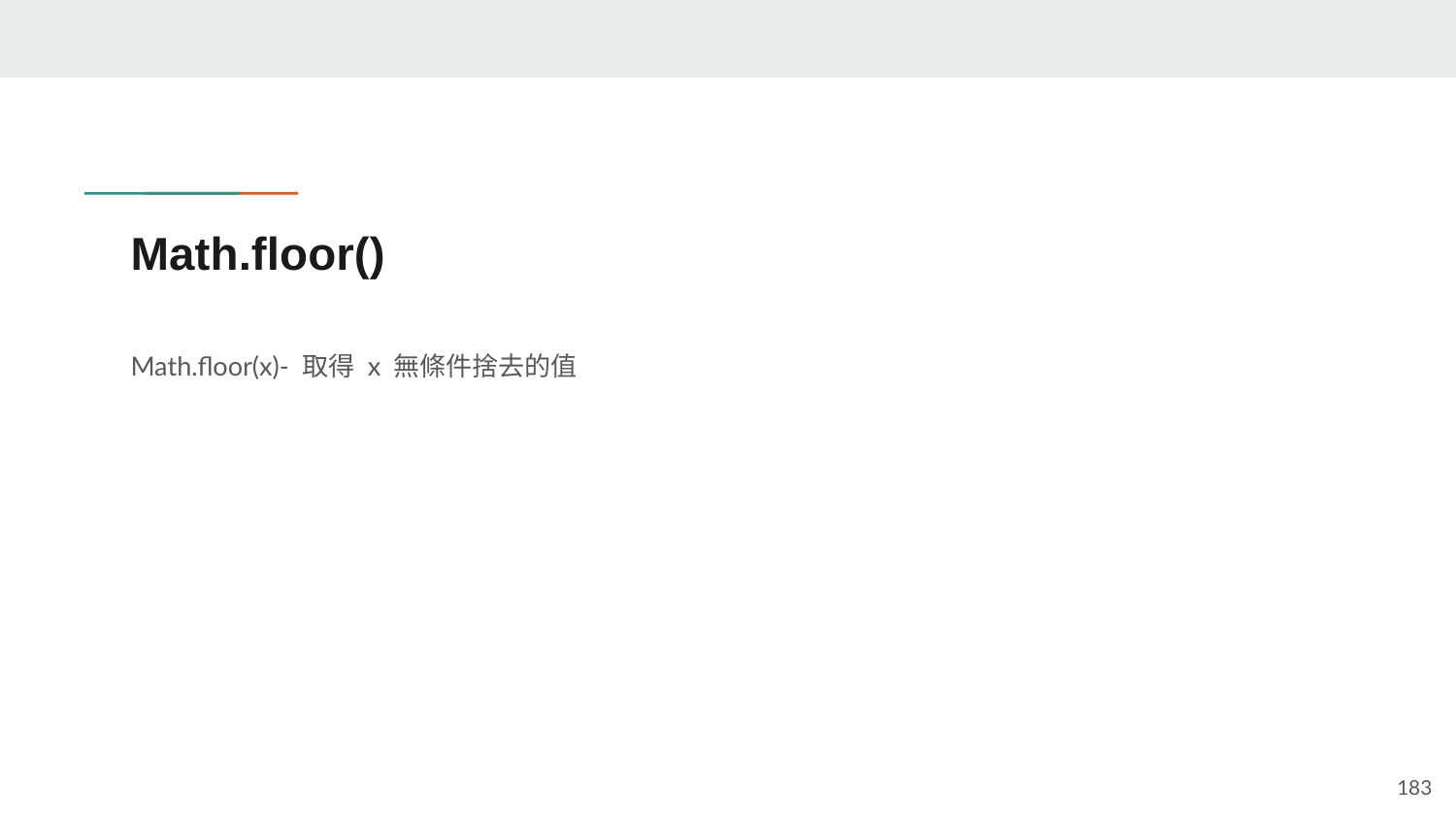

# Math.floor()
Math.floor(x)- 取得 x 無條件捨去的值
183